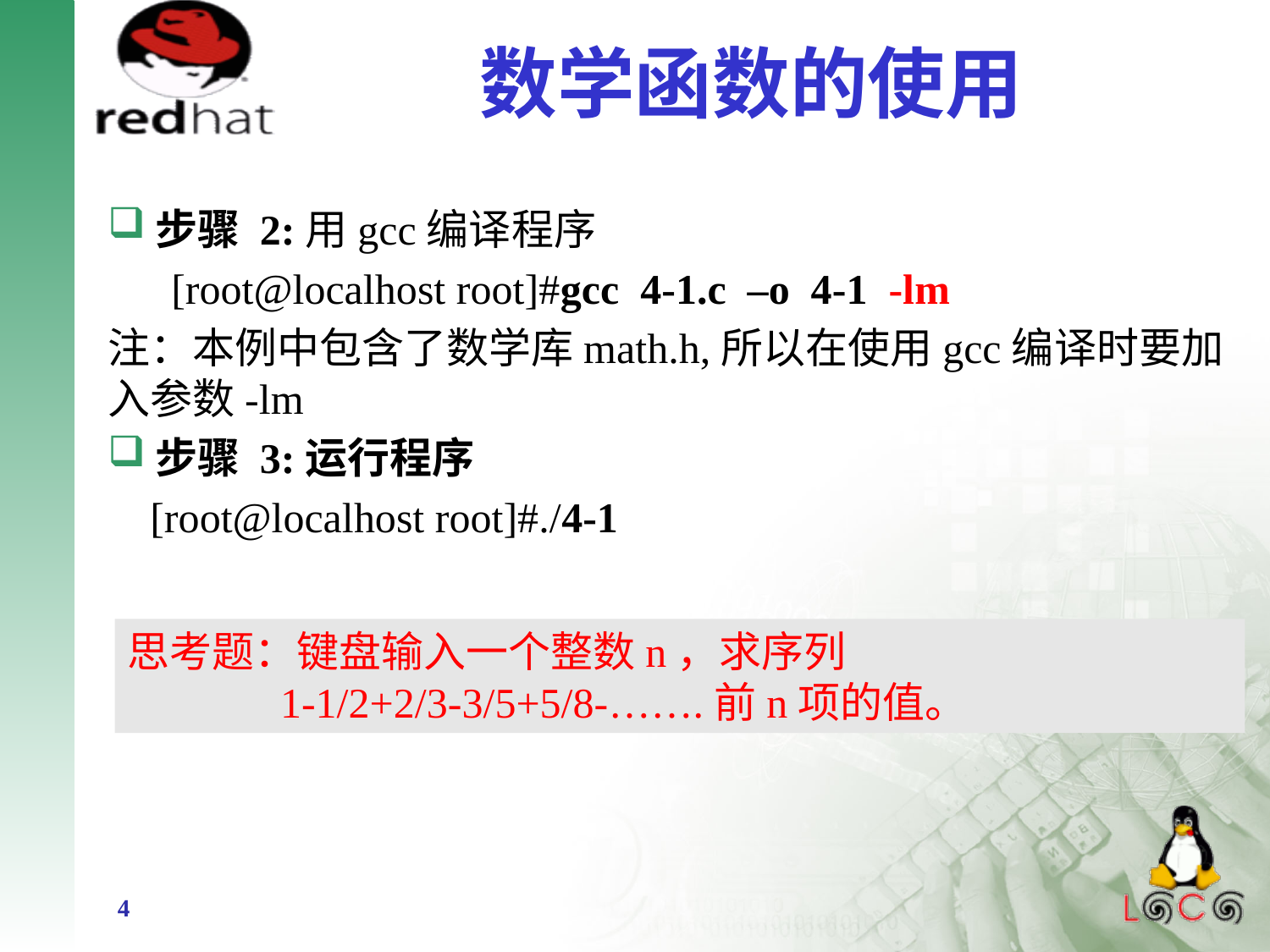

# 数学函数的使用
步骤 2:用gcc编译程序
[root@localhost root]#gcc  4-1.c  –o  4-1  -lm
注：本例中包含了数学库math.h,所以在使用gcc编译时要加入参数-lm
步骤 3:运行程序
    [root@localhost root]#./4-1
思考题：键盘输入一个整数n，求序列
               1-1/2+2/3-3/5+5/8-…….前n项的值。
4